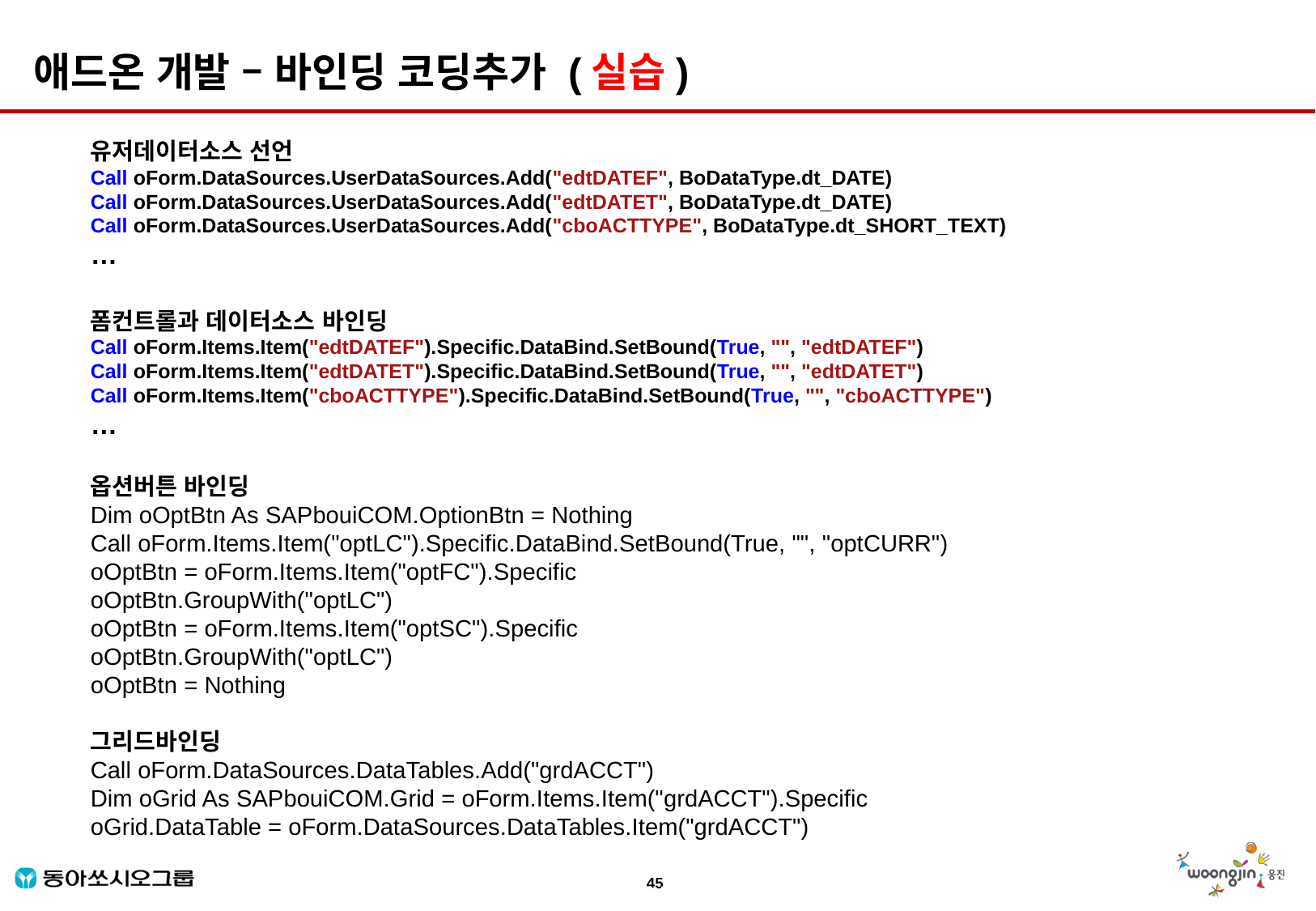

애드온 개발 – 바인딩 코딩추가 (실습)
유저데이터소스 선언
Call oForm.DataSources.UserDataSources.Add("edtDATEF", BoDataType.dt_DATE)
Call oForm.DataSources.UserDataSources.Add("edtDATET", BoDataType.dt_DATE)
Call oForm.DataSources.UserDataSources.Add("cboACTTYPE", BoDataType.dt_SHORT_TEXT)
…

폼컨트롤과 데이터소스 바인딩
Call oForm.Items.Item("edtDATEF").Specific.DataBind.SetBound(True, "", "edtDATEF")
Call oForm.Items.Item("edtDATET").Specific.DataBind.SetBound(True, "", "edtDATET")
Call oForm.Items.Item("cboACTTYPE").Specific.DataBind.SetBound(True, "", "cboACTTYPE")
…

옵션버튼 바인딩
Dim oOptBtn As SAPbouiCOM.OptionBtn = Nothing
Call oForm.Items.Item("optLC").Specific.DataBind.SetBound(True, "", "optCURR")
oOptBtn = oForm.Items.Item("optFC").Specific
oOptBtn.GroupWith("optLC")
oOptBtn = oForm.Items.Item("optSC").Specific
oOptBtn.GroupWith("optLC")
oOptBtn = Nothing

그리드바인딩
Call oForm.DataSources.DataTables.Add("grdACCT")
Dim oGrid As SAPbouiCOM.Grid = oForm.Items.Item("grdACCT").Specific
oGrid.DataTable = oForm.DataSources.DataTables.Item("grdACCT")